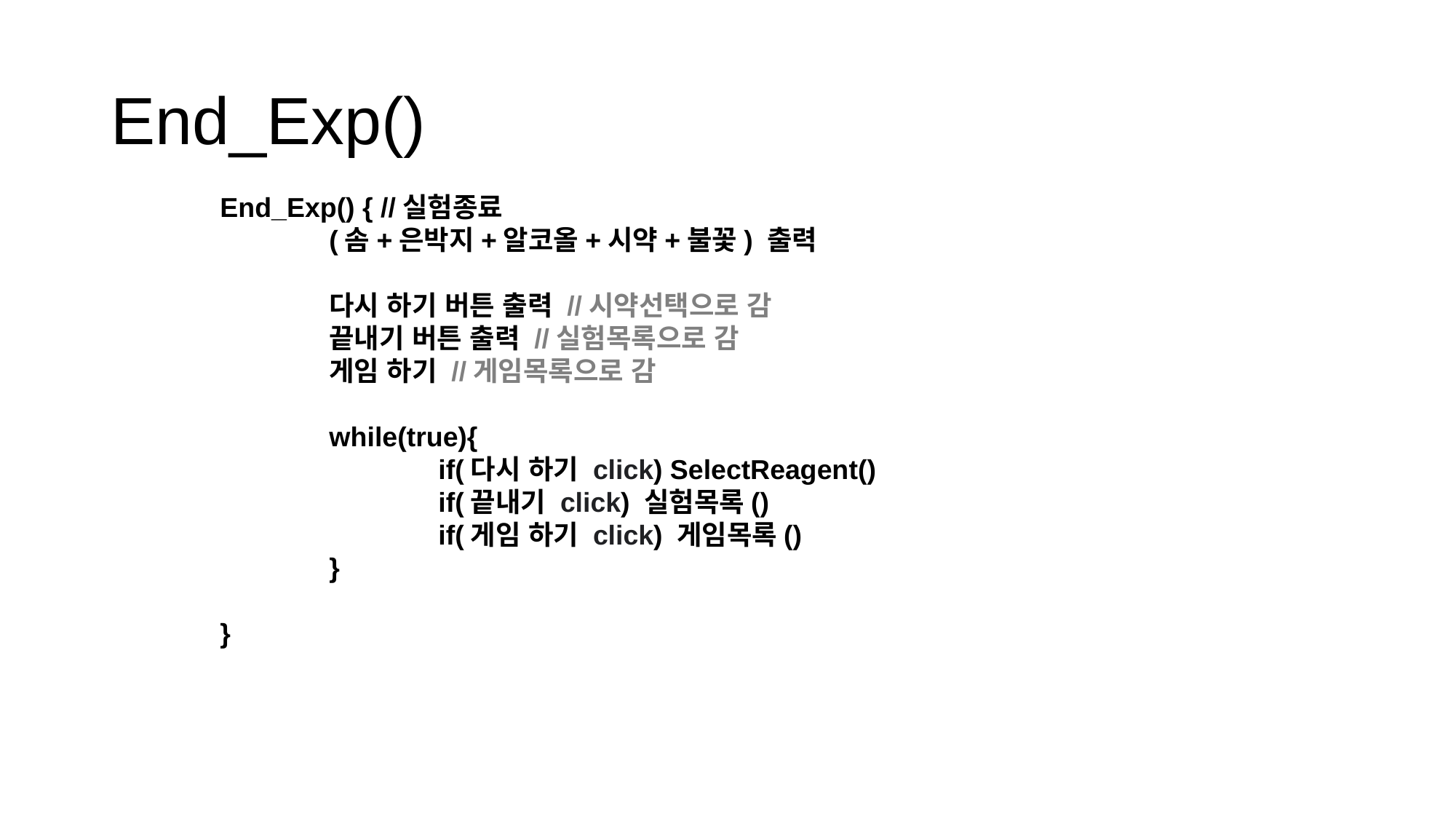

# End_Exp()

End_Exp() { //실험종료
	(솜+은박지+알코올+시약+불꽃) 출력

	다시 하기 버튼 출력 //시약선택으로 감
	끝내기 버튼 출력 //실험목록으로 감
	게임 하기 //게임목록으로 감

	while(true){
		if(다시 하기 click) SelectReagent()
		if(끝내기 click) 실험목록()
		if(게임 하기 click) 게임목록()
	}

}